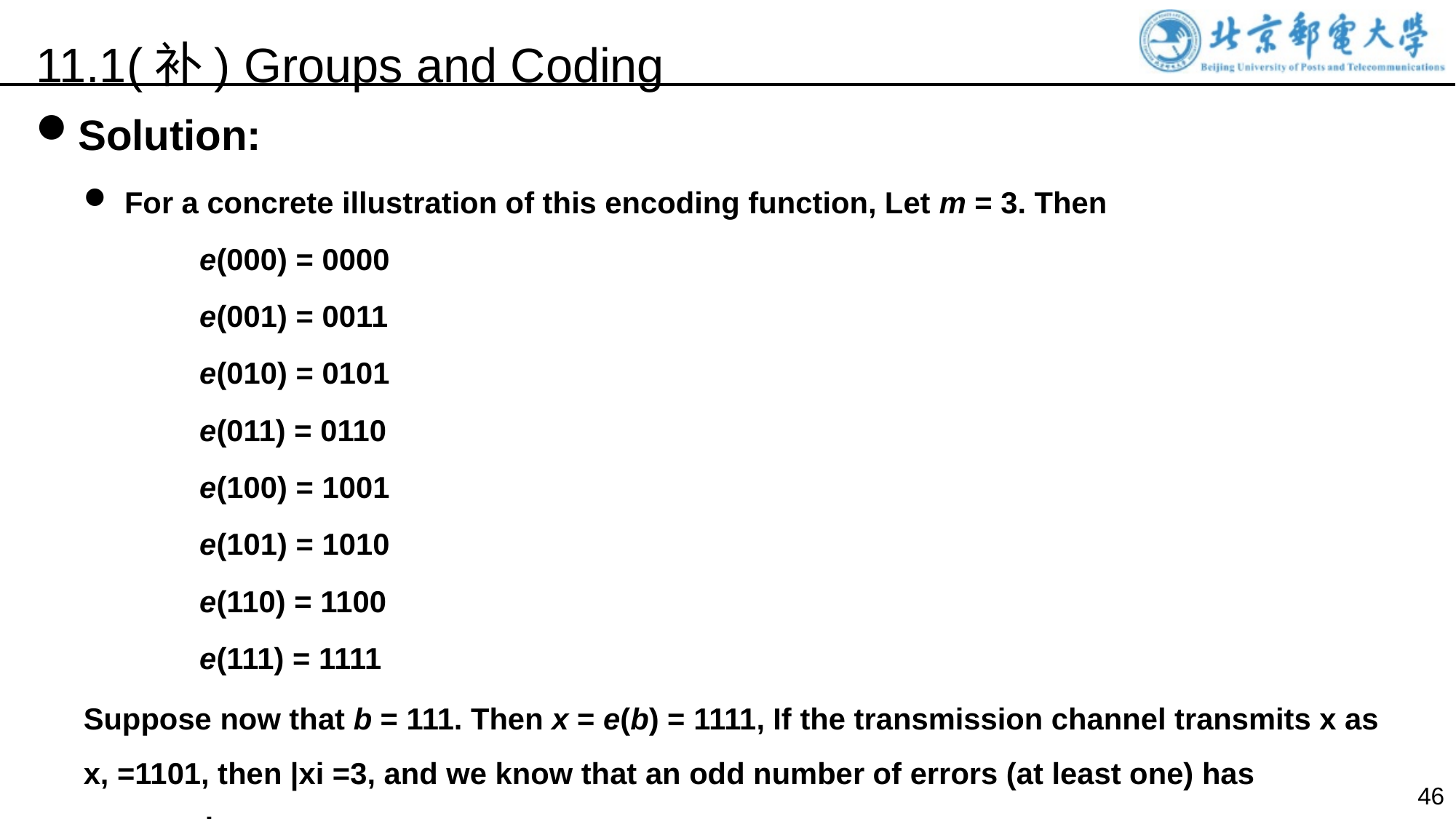

11.1(补) Groups and Coding
Solution:
For a concrete illustration of this encoding function, Let m = 3. Then
e(000) = 0000
e(001) = 0011
e(010) = 0101
e(011) = 0110
e(100) = 1001
e(101) = 1010
e(110) = 1100
e(111) = 1111
Suppose now that b = 111. Then x = e(b) = 1111, If the transmission channel transmits x as x, =1101, then |xi =3, and we know that an odd number of errors (at least one) has occurred.